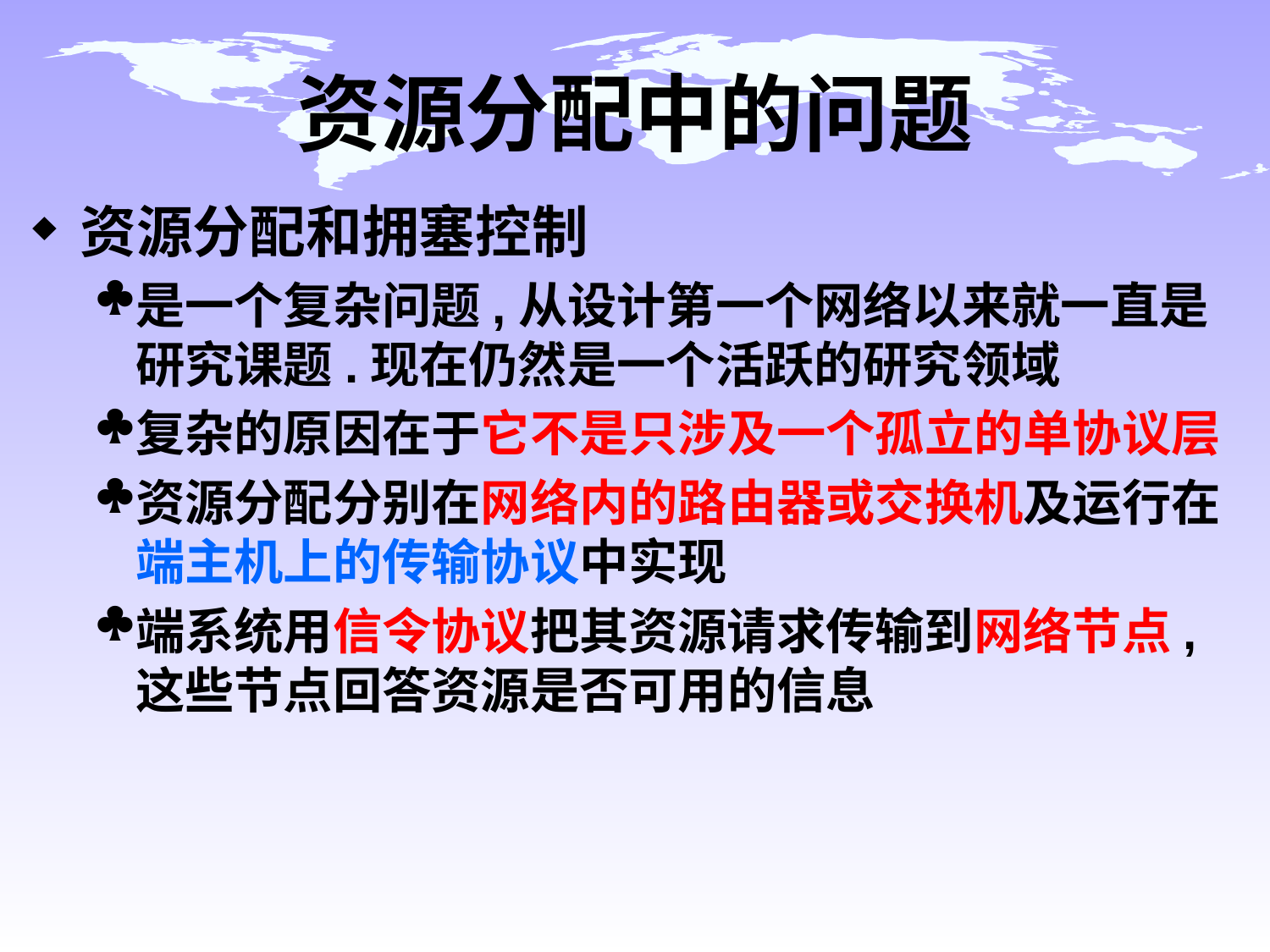

# 资源分配中的问题
资源分配和拥塞控制
是一个复杂问题,从设计第一个网络以来就一直是研究课题.现在仍然是一个活跃的研究领域
复杂的原因在于它不是只涉及一个孤立的单协议层
资源分配分别在网络内的路由器或交换机及运行在端主机上的传输协议中实现
端系统用信令协议把其资源请求传输到网络节点,这些节点回答资源是否可用的信息